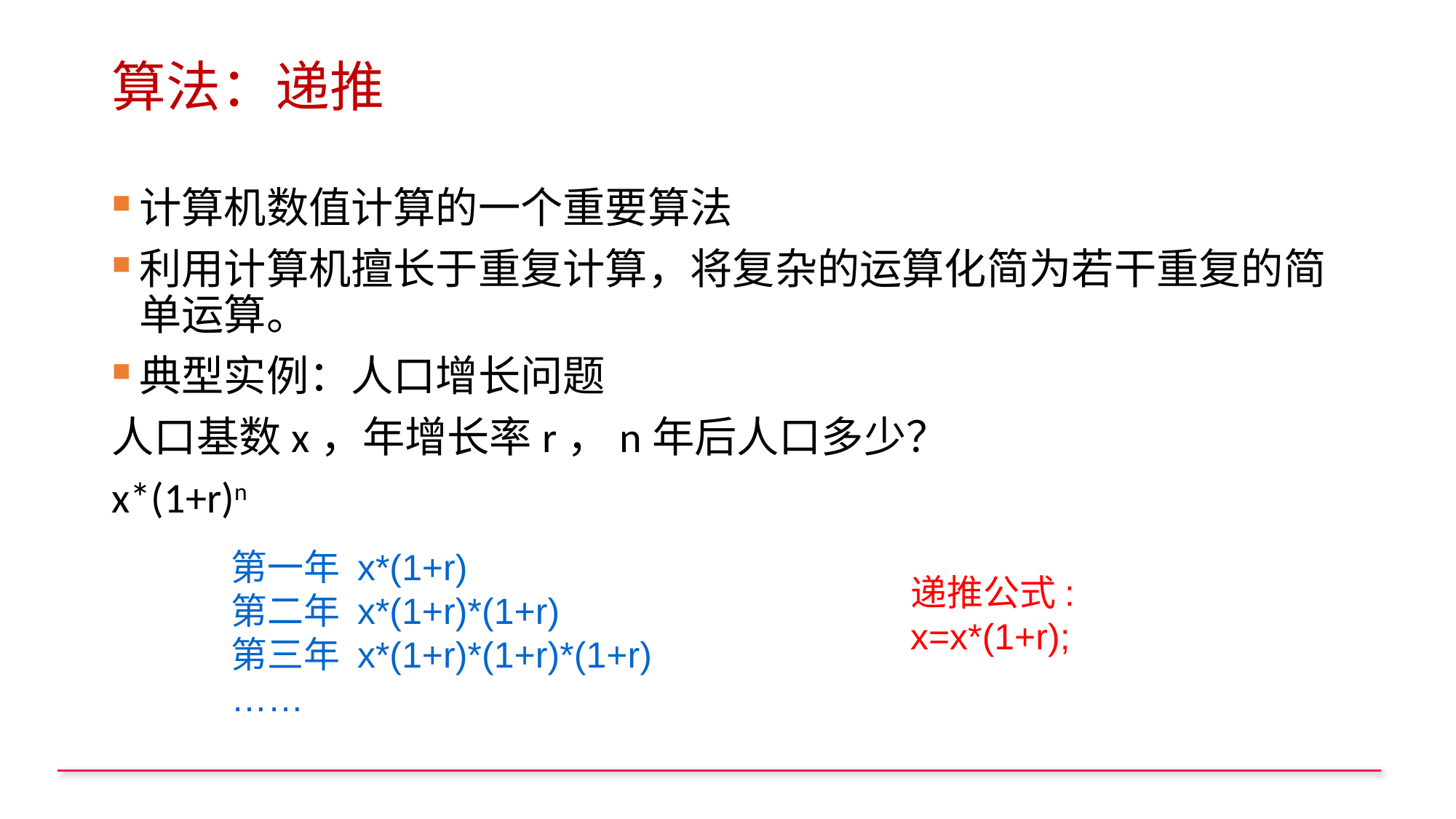

# 算法：递推
计算机数值计算的一个重要算法
利用计算机擅长于重复计算，将复杂的运算化简为若干重复的简单运算。
典型实例：人口增长问题
人口基数x，年增长率r，n年后人口多少？
x*(1+r)n

第一年 x*(1+r)
第二年 x*(1+r)*(1+r)
第三年 x*(1+r)*(1+r)*(1+r)
……

递推公式:
x=x*(1+r);